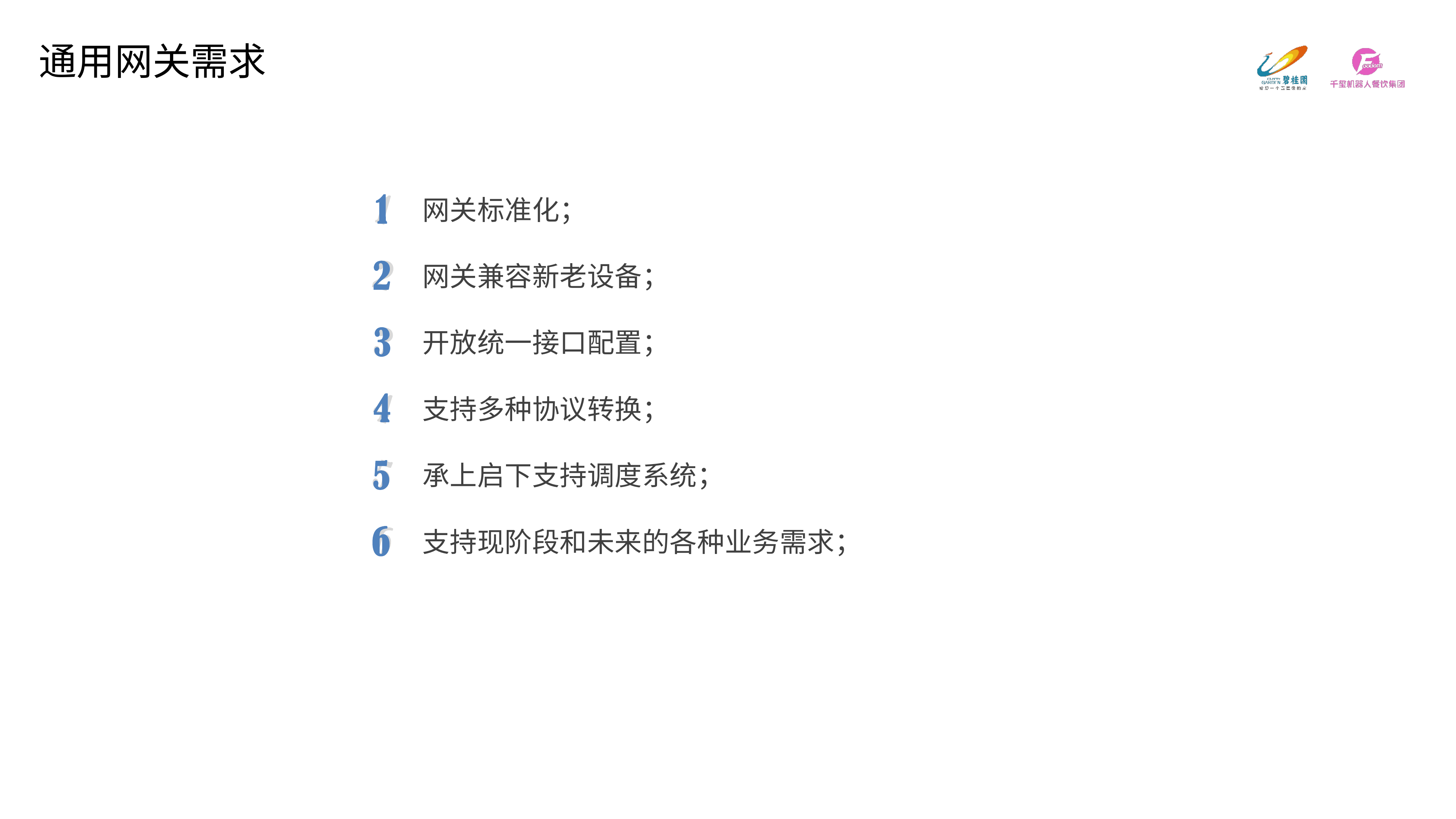

通用网关需求
网关标准化；
网关兼容新老设备；
开放统一接口配置；
支持多种协议转换；
承上启下支持调度系统；
支持现阶段和未来的各种业务需求；